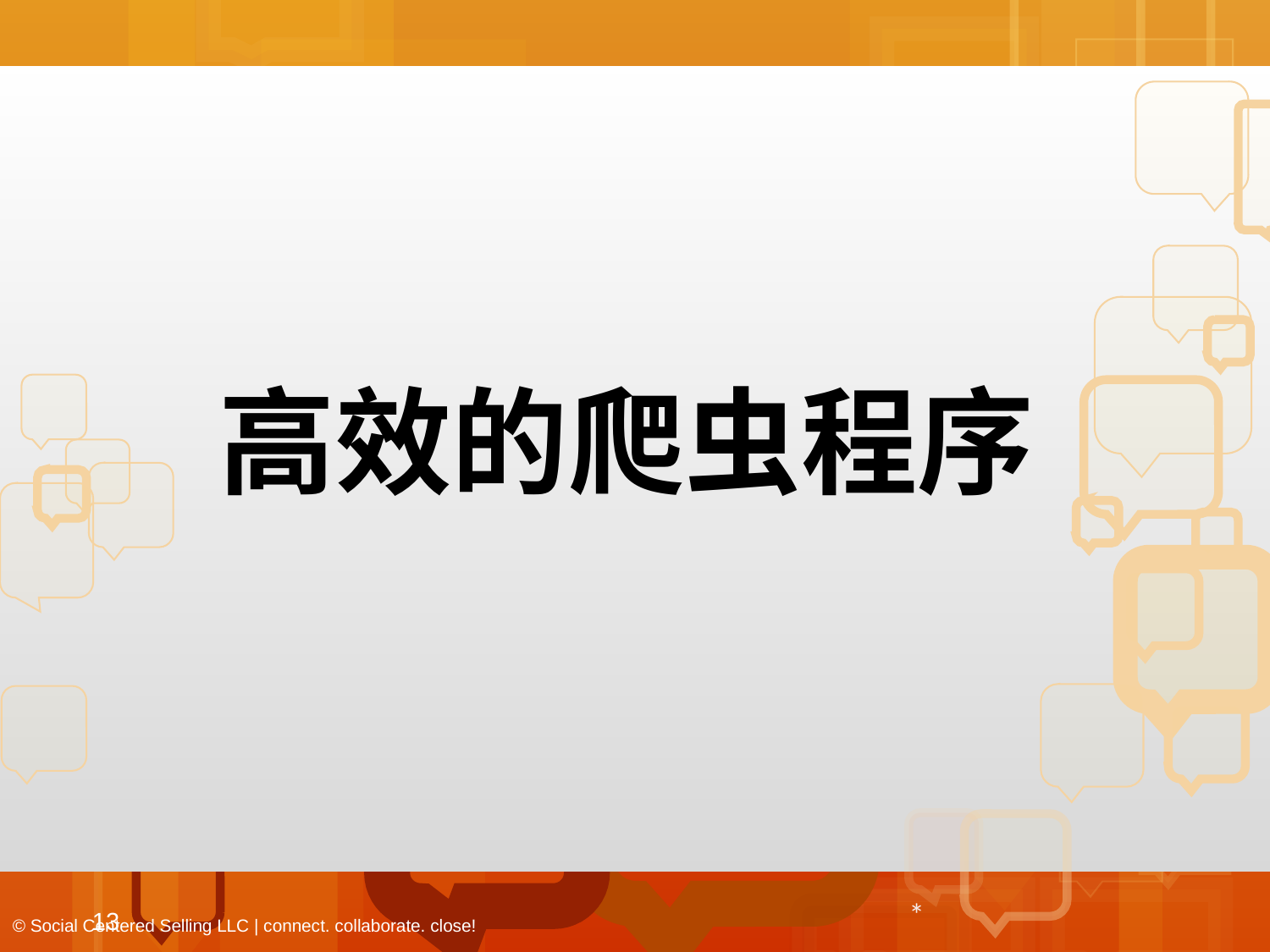

# 高效的爬虫程序

© Social Centered Selling LLC | connect. collaborate. close!
13
*